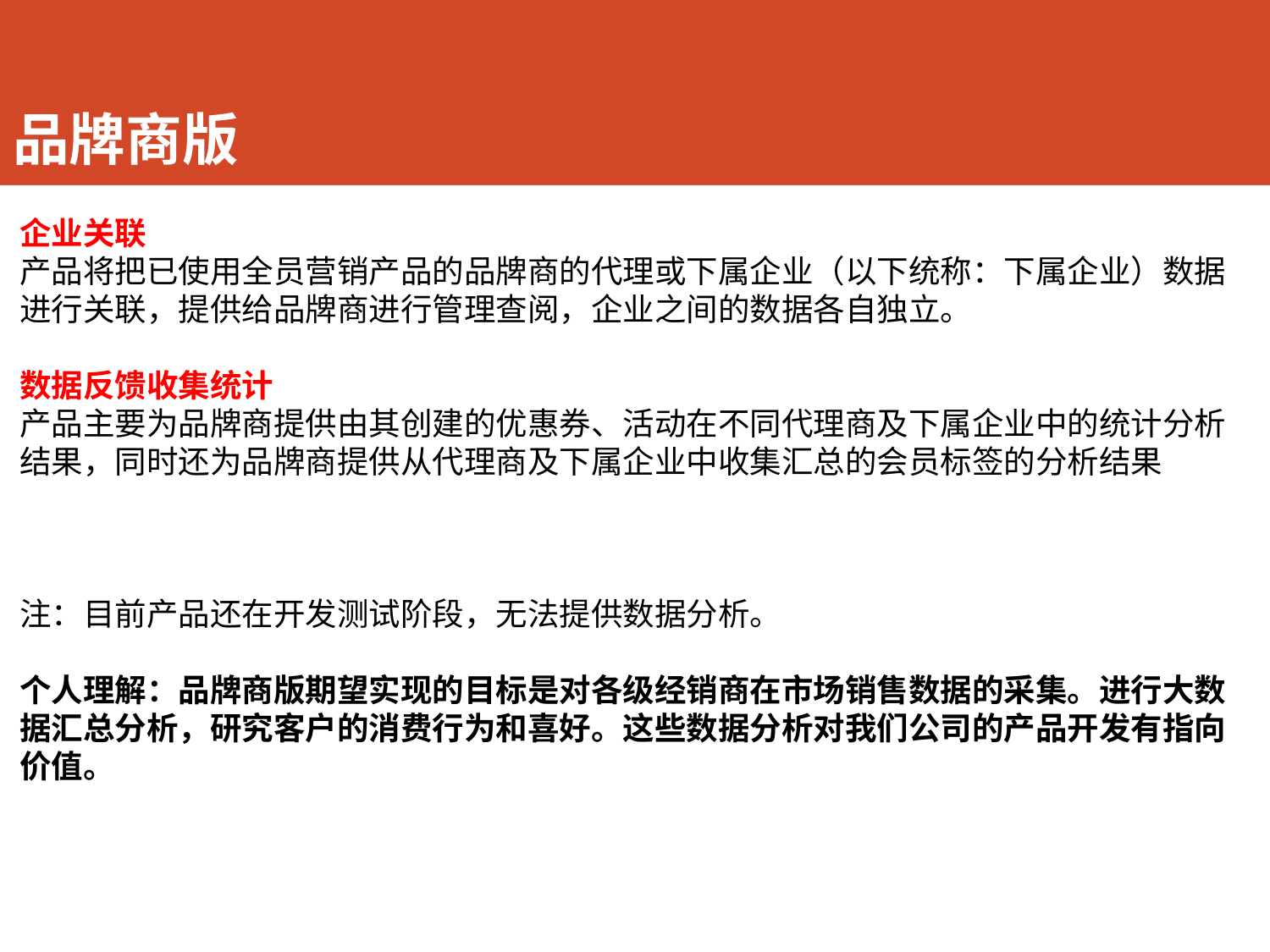

品牌商版
企业关联
产品将把已使用全员营销产品的品牌商的代理或下属企业（以下统称：下属企业）数据进行关联，提供给品牌商进行管理查阅，企业之间的数据各自独立。

数据反馈收集统计
产品主要为品牌商提供由其创建的优惠券、活动在不同代理商及下属企业中的统计分析结果，同时还为品牌商提供从代理商及下属企业中收集汇总的会员标签的分析结果

注：目前产品还在开发测试阶段，无法提供数据分析。

个人理解：品牌商版期望实现的目标是对各级经销商在市场销售数据的采集。进行大数据汇总分析，研究客户的消费行为和喜好。这些数据分析对我们公司的产品开发有指向价值。